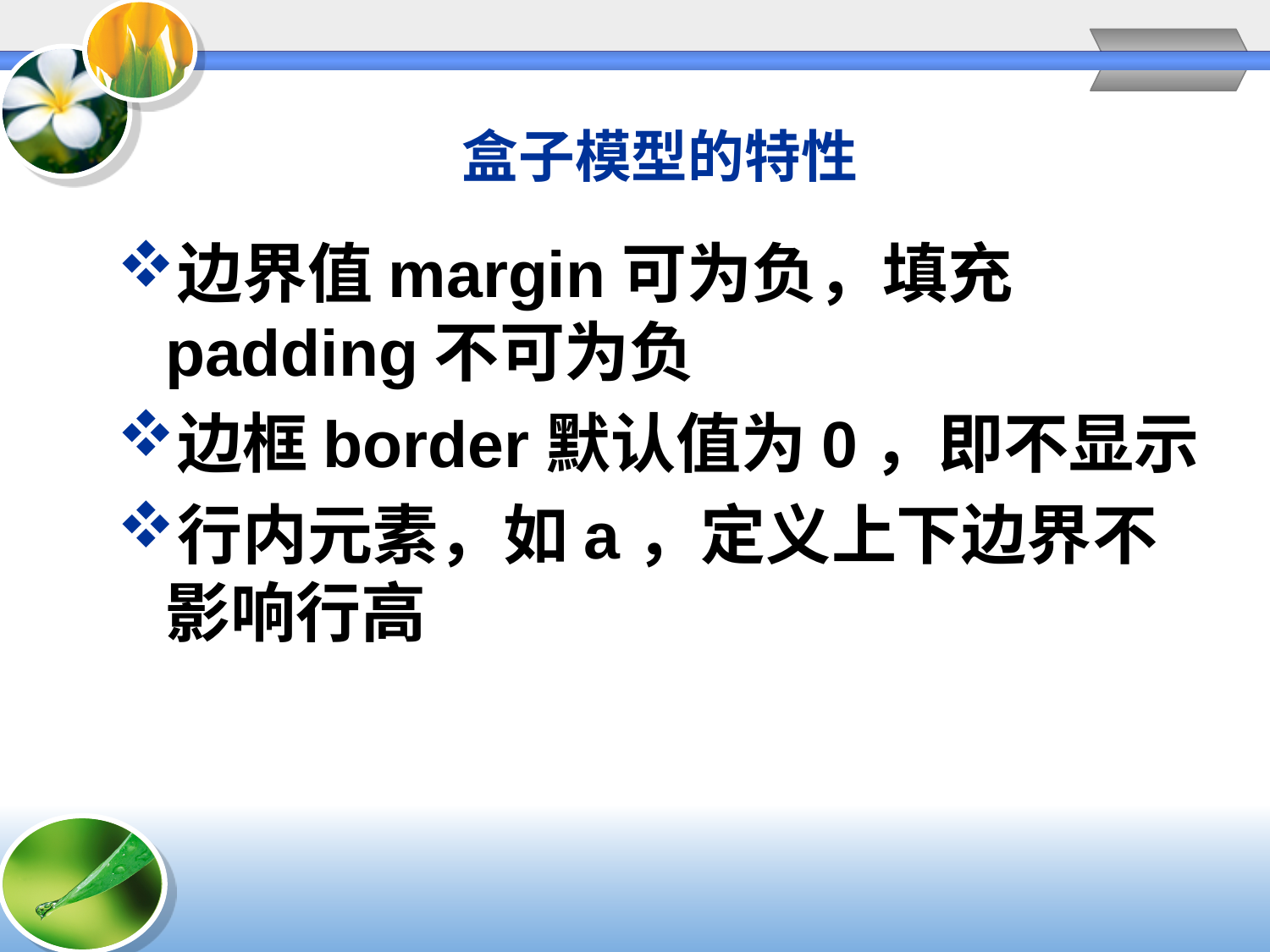

# 盒子模型的特性
边界值margin可为负，填充padding不可为负
边框border默认值为0，即不显示
行内元素，如a，定义上下边界不影响行高